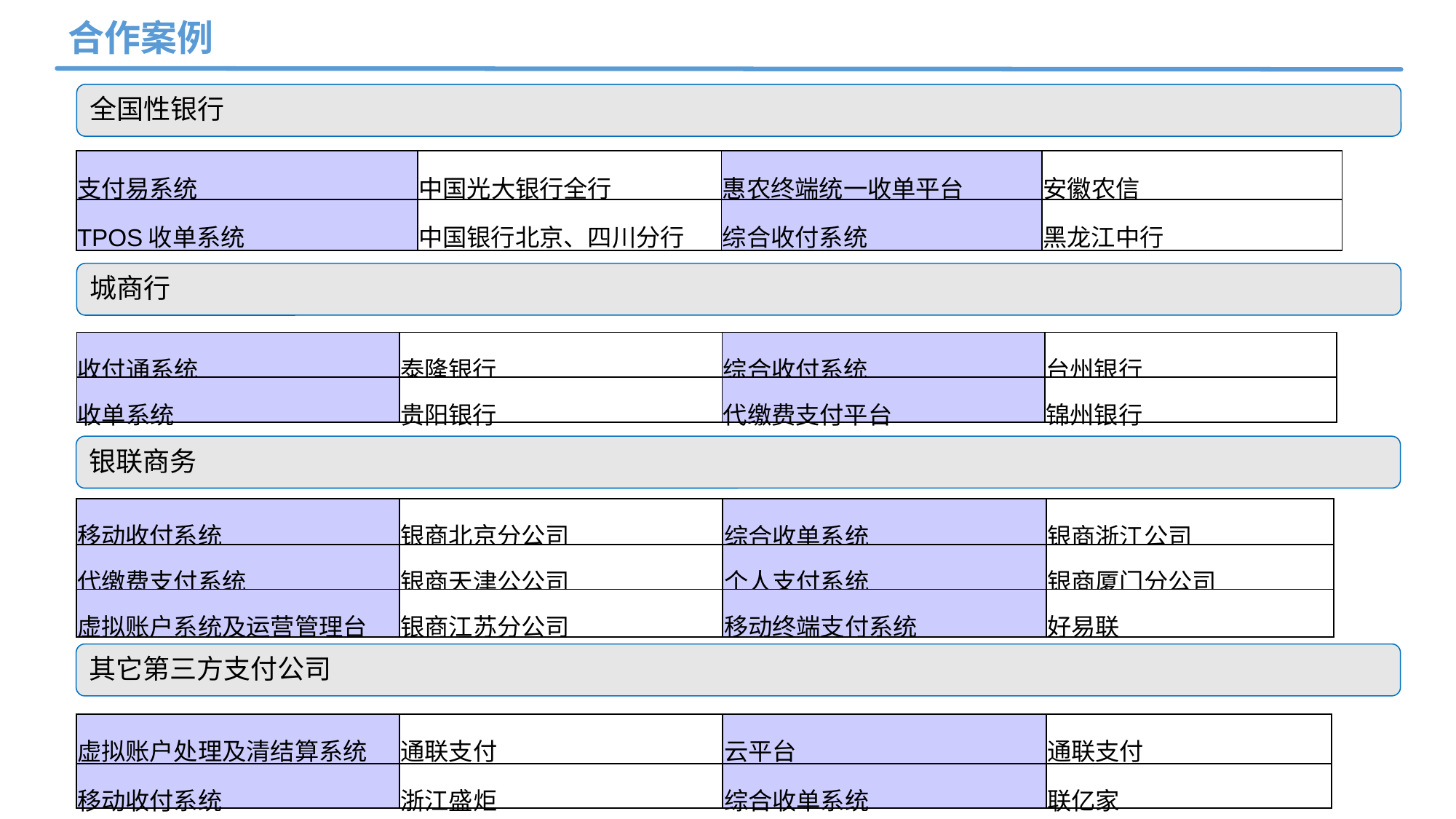

合作案例
全国性银行
| 支付易系统 | 中国光大银行全行 | 惠农终端统一收单平台 | 安徽农信 |
| --- | --- | --- | --- |
| TPOS收单系统 | 中国银行北京、四川分行 | 综合收付系统 | 黑龙江中行 |
城商行
| 收付通系统 | 泰隆银行 | 综合收付系统 | 台州银行 |
| --- | --- | --- | --- |
| 收单系统 | 贵阳银行 | 代缴费支付平台 | 锦州银行 |
银联商务
| 移动收付系统 | 银商北京分公司 | 综合收单系统 | 银商浙江公司 |
| --- | --- | --- | --- |
| 代缴费支付系统 | 银商天津公公司 | 个人支付系统 | 银商厦门分公司 |
| 虚拟账户系统及运营管理台 | 银商江苏分公司 | 移动终端支付系统 | 好易联 |
其它第三方支付公司
| 虚拟账户处理及清结算系统 | 通联支付 | 云平台 | 通联支付 |
| --- | --- | --- | --- |
| 移动收付系统 | 浙江盛炬 | 综合收单系统 | 联亿家 |